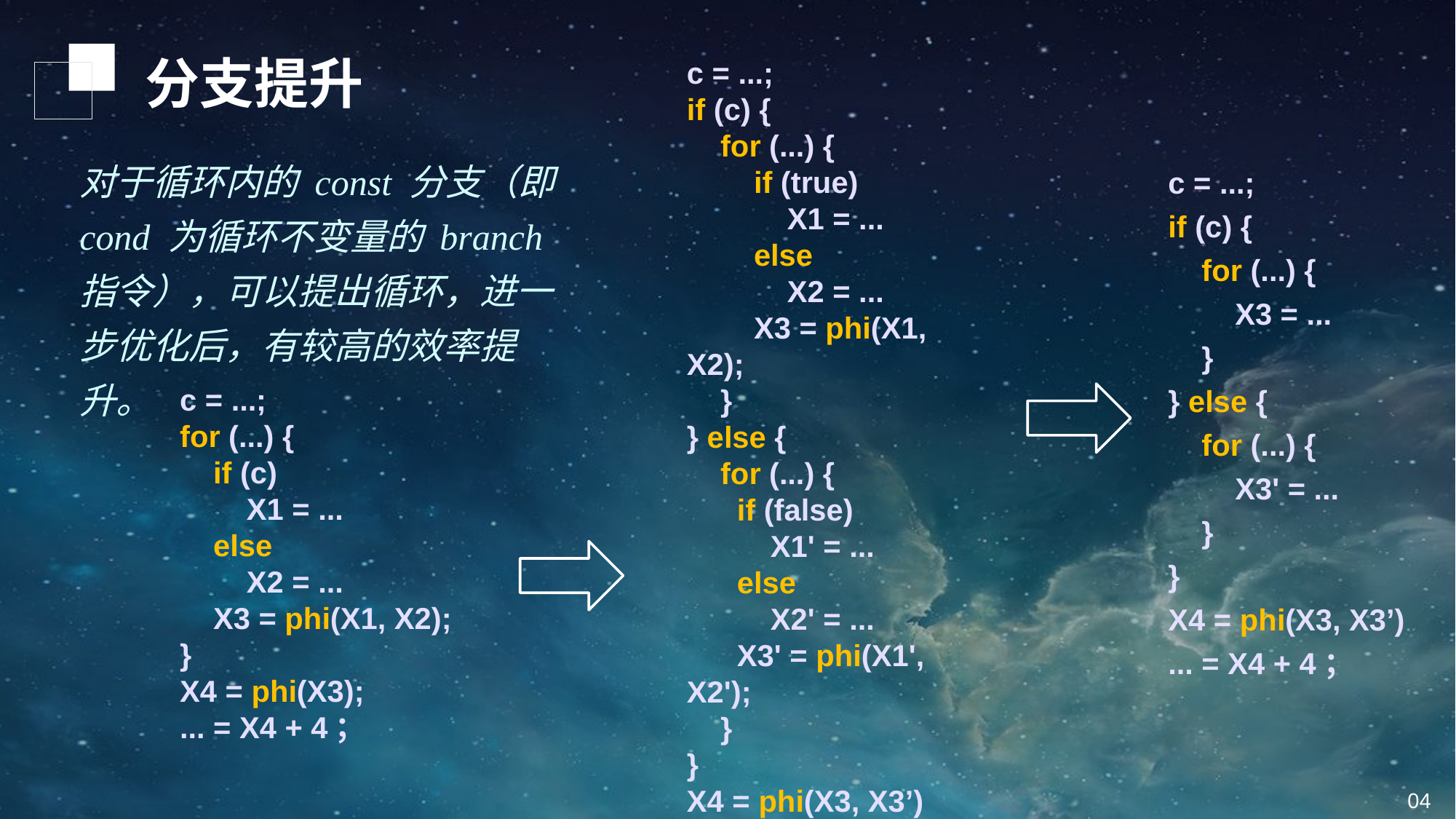

分支提升

c = ...;
if (c) {
    for (...) {
        if (true)
            X1 = ...
        else
            X2 = ...
        X3 = phi(X1, X2);
    }
} else {
    for (...) {
      if (false)
          X1' = ...
      else
          X2' = ...
      X3' = phi(X1', X2');
    }
}
X4 = phi(X3, X3’)
... = X4 + 4；
对于循环内的 const 分支（即 cond 为循环不变量的 branch 指令），可以提出循环，进一步优化后，有较高的效率提升。
c = ...;
if (c) {
    for (...) {
        X3 = ...
    }
} else {
    for (...) {
        X3' = ...
    }
}
X4 = phi(X3, X3’)
... = X4 + 4；
c = ...;
for (...) {
    if (c)
        X1 = ...
    else
        X2 = ...
    X3 = phi(X1, X2);
}
X4 = phi(X3);
... = X4 + 4；

04